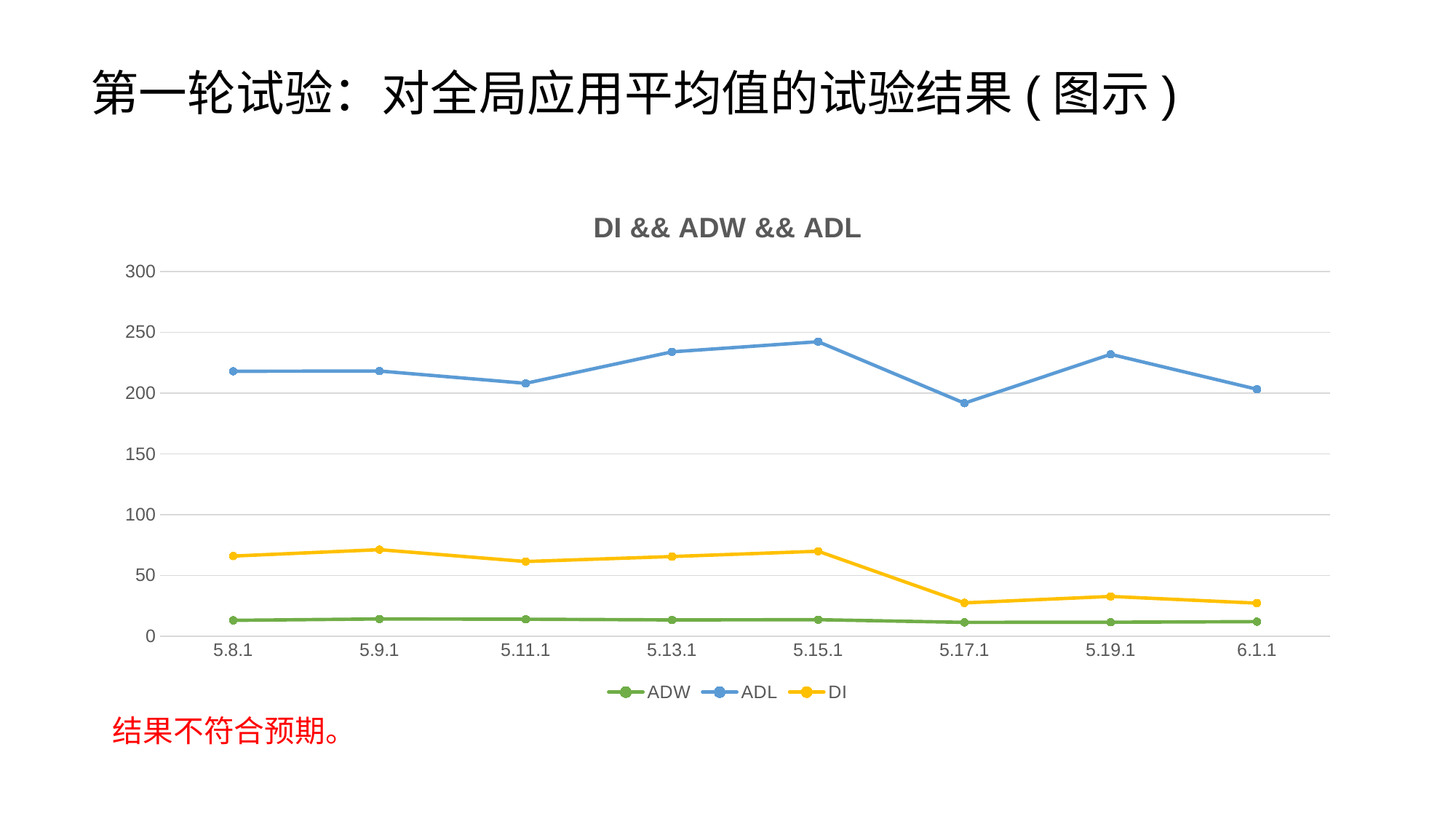

第一轮试验：对全局应用平均值的试验结果(图示)

### Chart: DI && ADW && ADL

| Category | ADW | ADL | DI |
|---|---|---|---|
| 5.8.1 | 12.99 | 217.96 | 65.89 |
| 5.9.1 | 14.14 | 218.15 | 71.14 |
| 5.11.1 | 13.93 | 208.05 | 61.38 |
| 5.13.1 | 13.35 | 233.95 | 65.51 |
| 5.15.1 | 13.52 | 242.3 | 69.86 |
| 5.17.1 | 11.34 | 191.72 | 27.37 |
| 5.19.1 | 11.44 | 231.91 | 32.66 |
| 6.1.1 | 11.93 | 203.18 | 27.15 |
结果不符合预期。